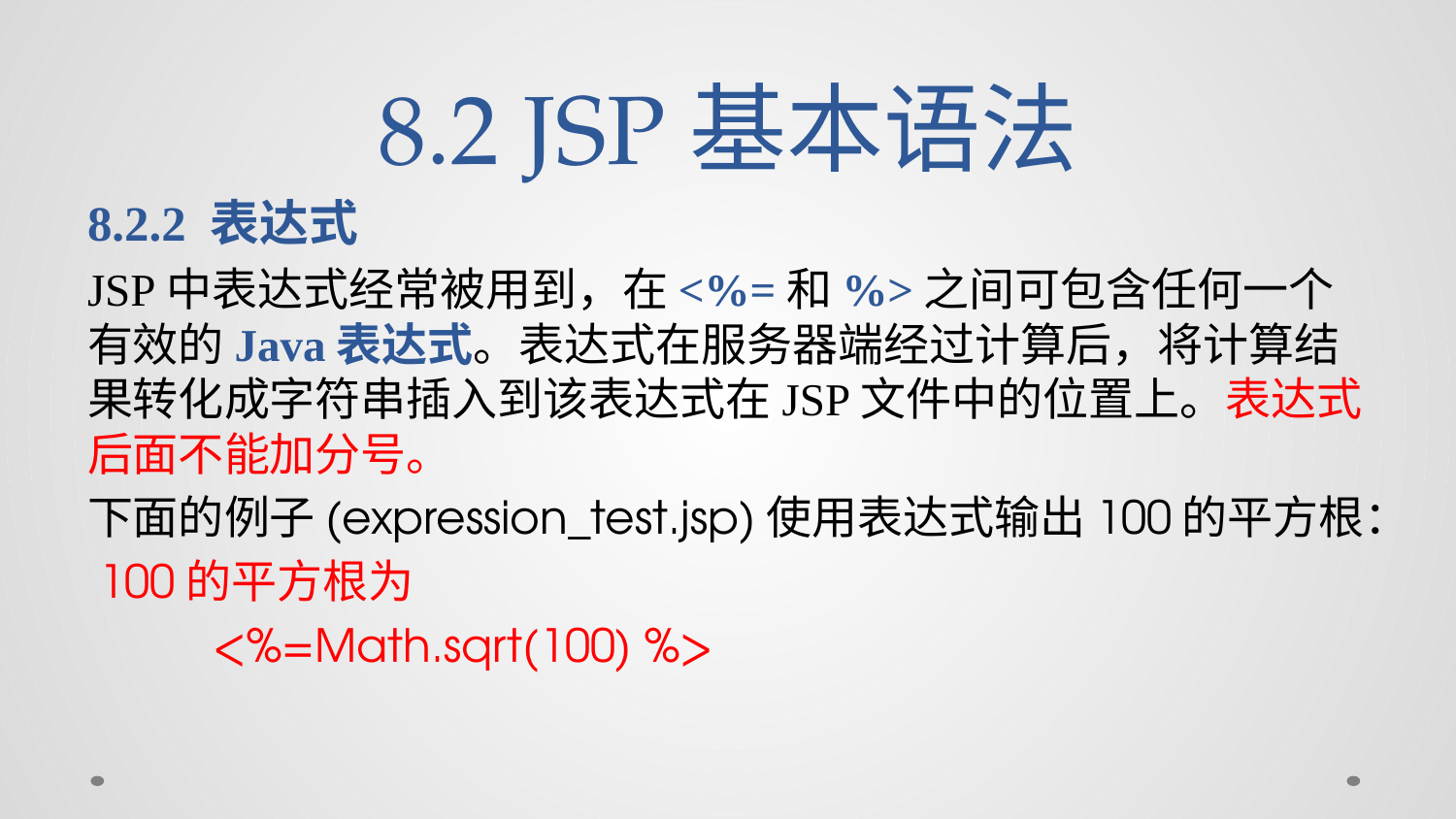

# 8.2 JSP基本语法
8.2.2 表达式
JSP中表达式经常被用到，在<%=和%>之间可包含任何一个有效的Java表达式。表达式在服务器端经过计算后，将计算结果转化成字符串插入到该表达式在JSP文件中的位置上。表达式后面不能加分号。
下面的例子(expression_test.jsp)使用表达式输出100的平方根：
 100的平方根为
          <%=Math.sqrt(100) %>